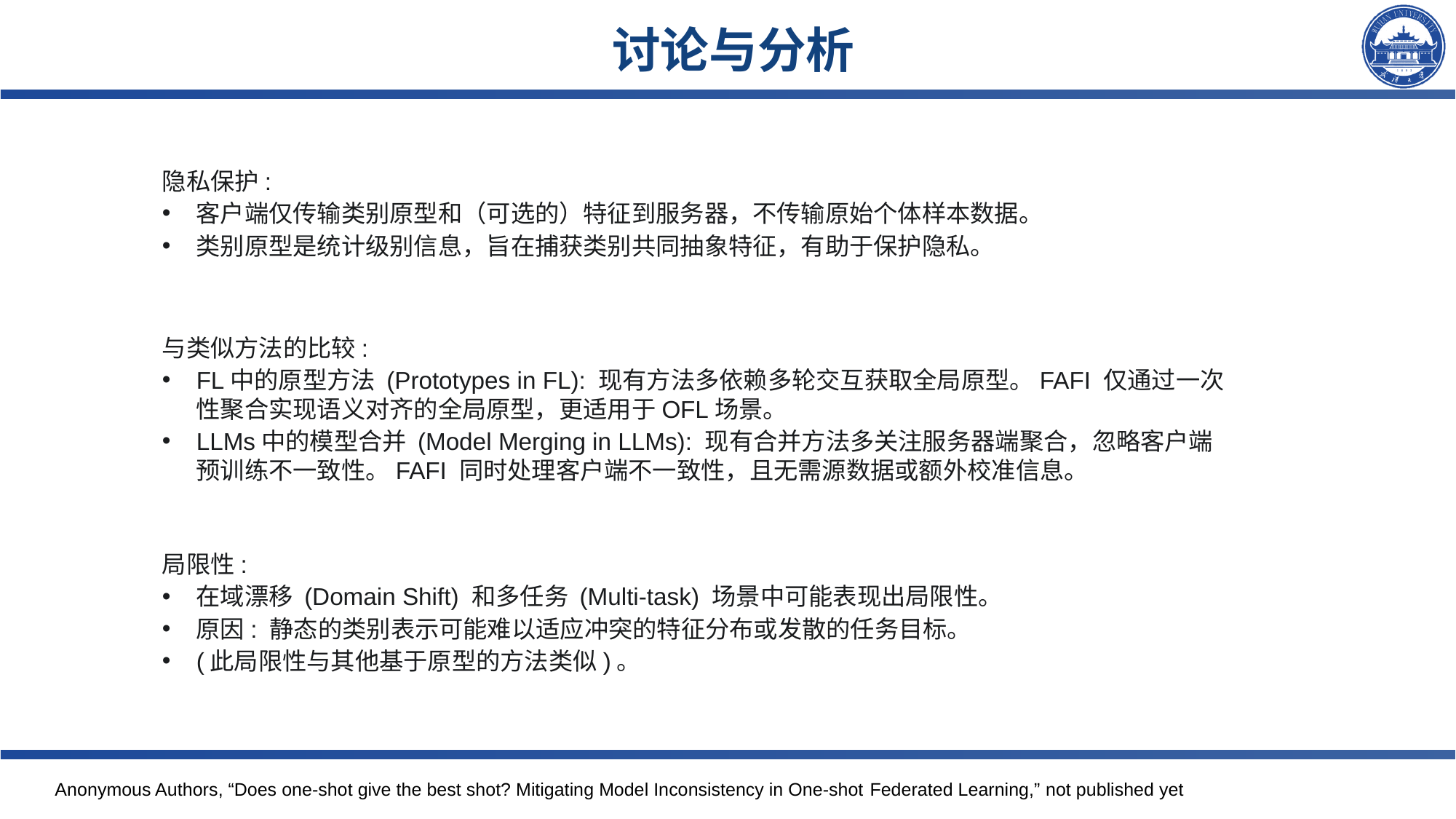

讨论与分析
隐私保护:
客户端仅传输类别原型和（可选的）特征到服务器，不传输原始个体样本数据。
类别原型是统计级别信息，旨在捕获类别共同抽象特征，有助于保护隐私。

与类似方法的比较:
FL中的原型方法 (Prototypes in FL): 现有方法多依赖多轮交互获取全局原型。FAFI 仅通过一次性聚合实现语义对齐的全局原型，更适用于OFL场景。
LLMs中的模型合并 (Model Merging in LLMs): 现有合并方法多关注服务器端聚合，忽略客户端预训练不一致性。FAFI 同时处理客户端不一致性，且无需源数据或额外校准信息。
局限性:
在域漂移 (Domain Shift) 和多任务 (Multi-task) 场景中可能表现出局限性。
原因: 静态的类别表示可能难以适应冲突的特征分布或发散的任务目标。
(此局限性与其他基于原型的方法类似)。
9
Anonymous Authors, “Does one-shot give the best shot? Mitigating Model Inconsistency in One-shot Federated Learning,” not published yet